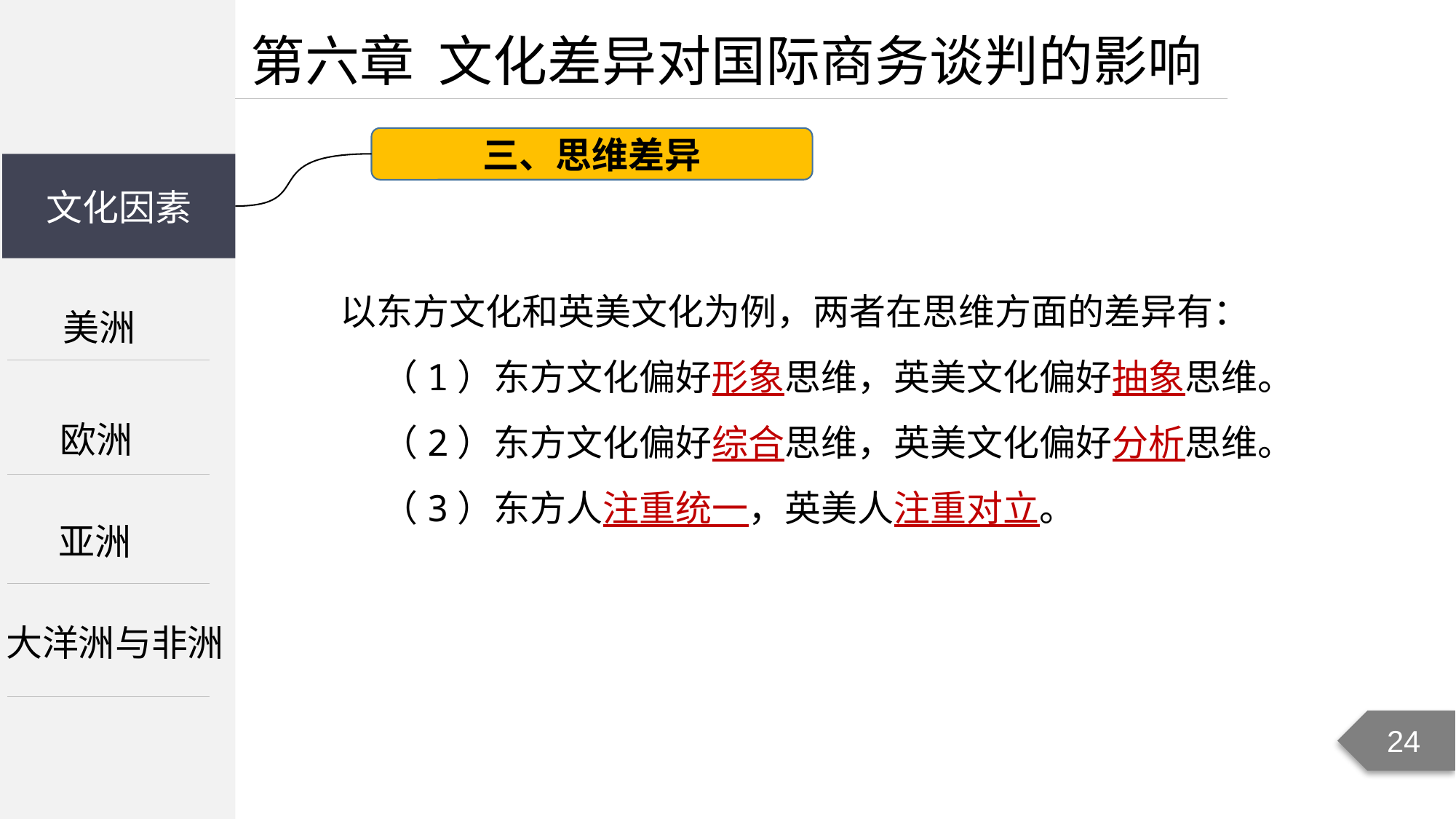

第六章  文化差异对国际商务谈判的影响
三、思维差异
文化因素
以东方文化和英美文化为例，两者在思维方面的差异有：
    （1）东方文化偏好形象思维，英美文化偏好抽象思维。
    （2）东方文化偏好综合思维，英美文化偏好分析思维。
    （3）东方人注重统一，英美人注重对立。
美洲
欧洲
亚洲
大洋洲与非洲
24